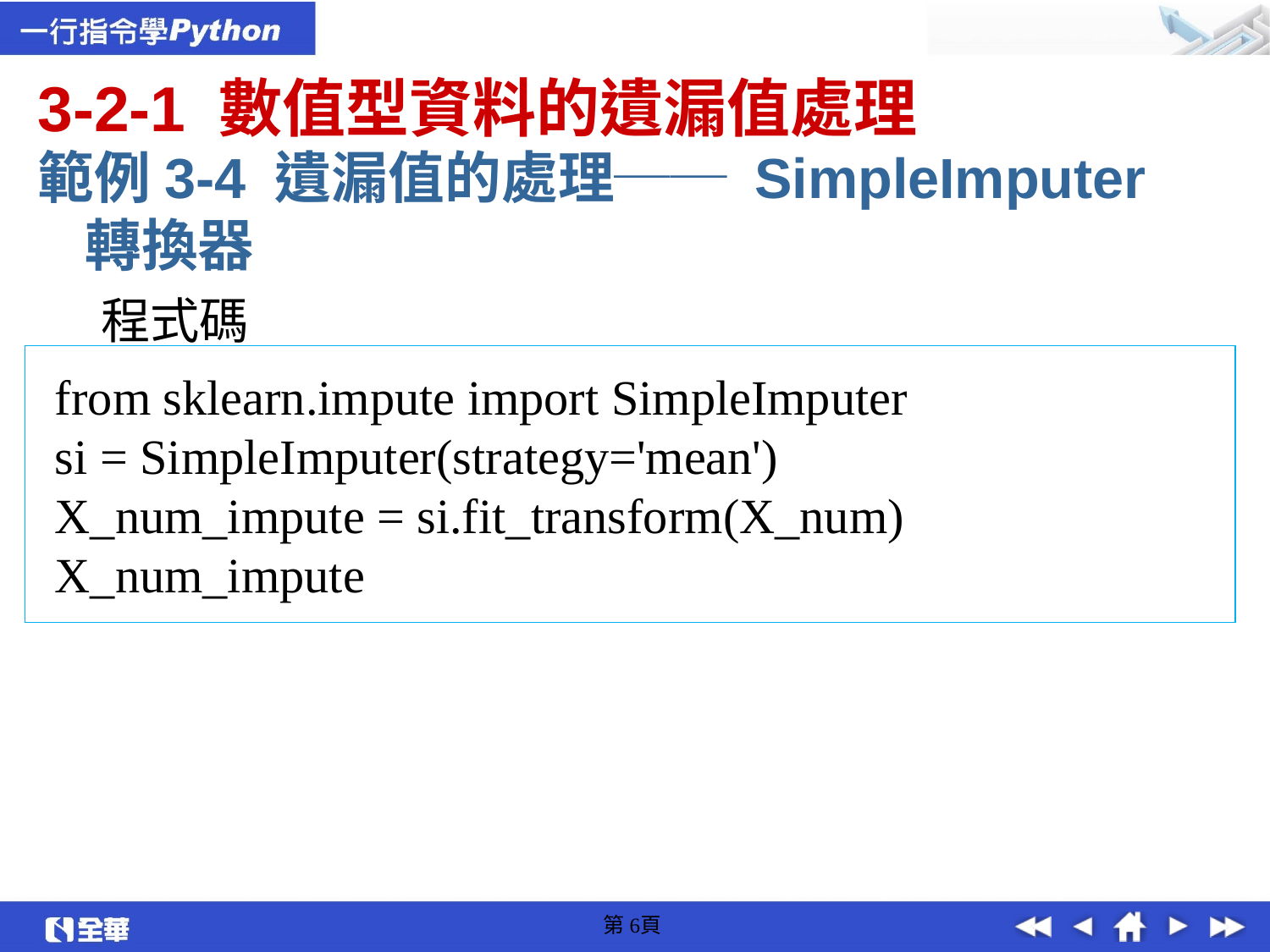

# 3-2-1 數值型資料的遺漏值處理
範例3-4 遺漏值的處理── SimpleImputer轉換器
程式碼
from sklearn.impute import SimpleImputer
si = SimpleImputer(strategy='mean')
X_num_impute = si.fit_transform(X_num)
X_num_impute